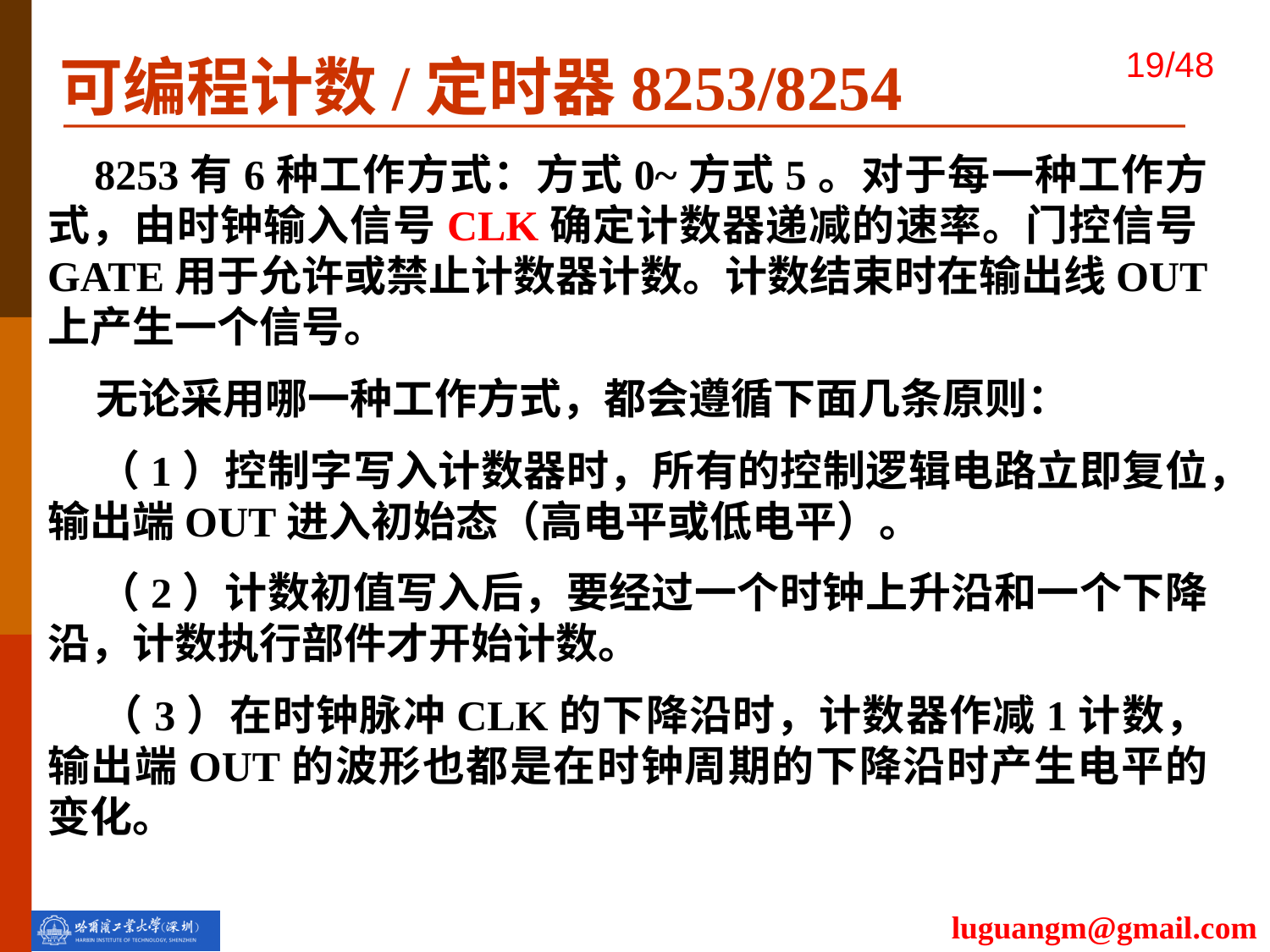

可编程计数/定时器8253/8254
    8253有6种工作方式：方式0~方式5。对于每一种工作方式，由时钟输入信号CLK确定计数器递减的速率。门控信号GATE用于允许或禁止计数器计数。计数结束时在输出线OUT上产生一个信号。
    无论采用哪一种工作方式，都会遵循下面几条原则：
    （1）控制字写入计数器时，所有的控制逻辑电路立即复位，输出端OUT进入初始态（高电平或低电平）。
    （2）计数初值写入后，要经过一个时钟上升沿和一个下降沿，计数执行部件才开始计数。
    （3）在时钟脉冲CLK的下降沿时，计数器作减1计数，输出端OUT的波形也都是在时钟周期的下降沿时产生电平的变化。